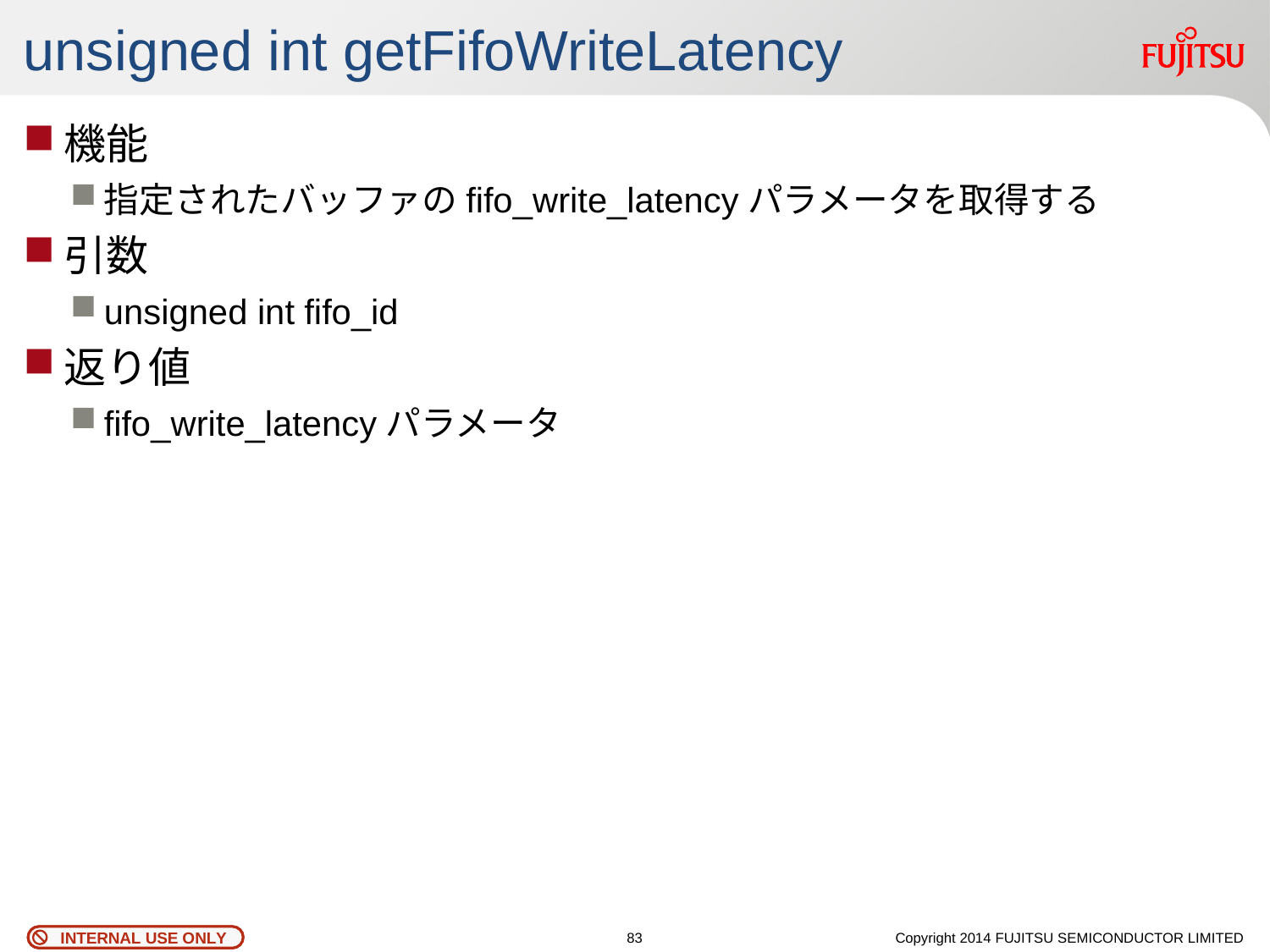

# unsigned int getFifoWriteLatency
機能
指定されたバッファのfifo_write_latencyパラメータを取得する
引数
unsigned int fifo_id
返り値
fifo_write_latencyパラメータ

83
Copyright 2014 FUJITSU SEMICONDUCTOR LIMITED